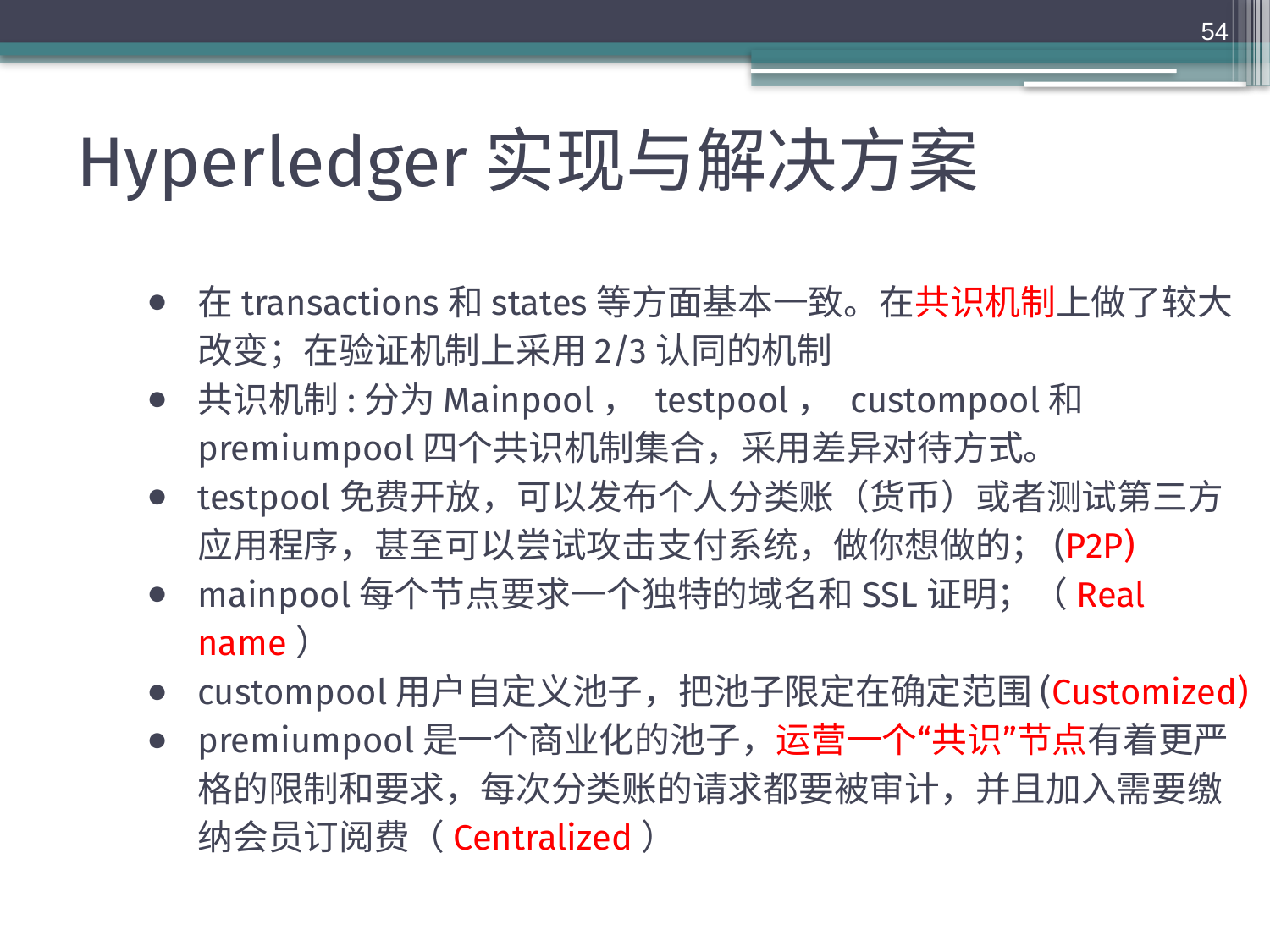

54
# Hyperledger实现与解决方案

在transactions和states等方面基本一致。在共识机制上做了较大改变；在验证机制上采用2/3认同的机制
共识机制:分为Mainpool， testpool， custompool和premiumpool四个共识机制集合，采用差异对待方式。
testpool免费开放，可以发布个人分类账（货币）或者测试第三方应用程序，甚至可以尝试攻击支付系统，做你想做的；(P2P)
mainpool每个节点要求一个独特的域名和SSL证明；（Real name）
custompool用户自定义池子，把池子限定在确定范围(Customized)
premiumpool是一个商业化的池子，运营一个“共识”节点有着更严格的限制和要求，每次分类账的请求都要被审计，并且加入需要缴纳会员订阅费（Centralized）